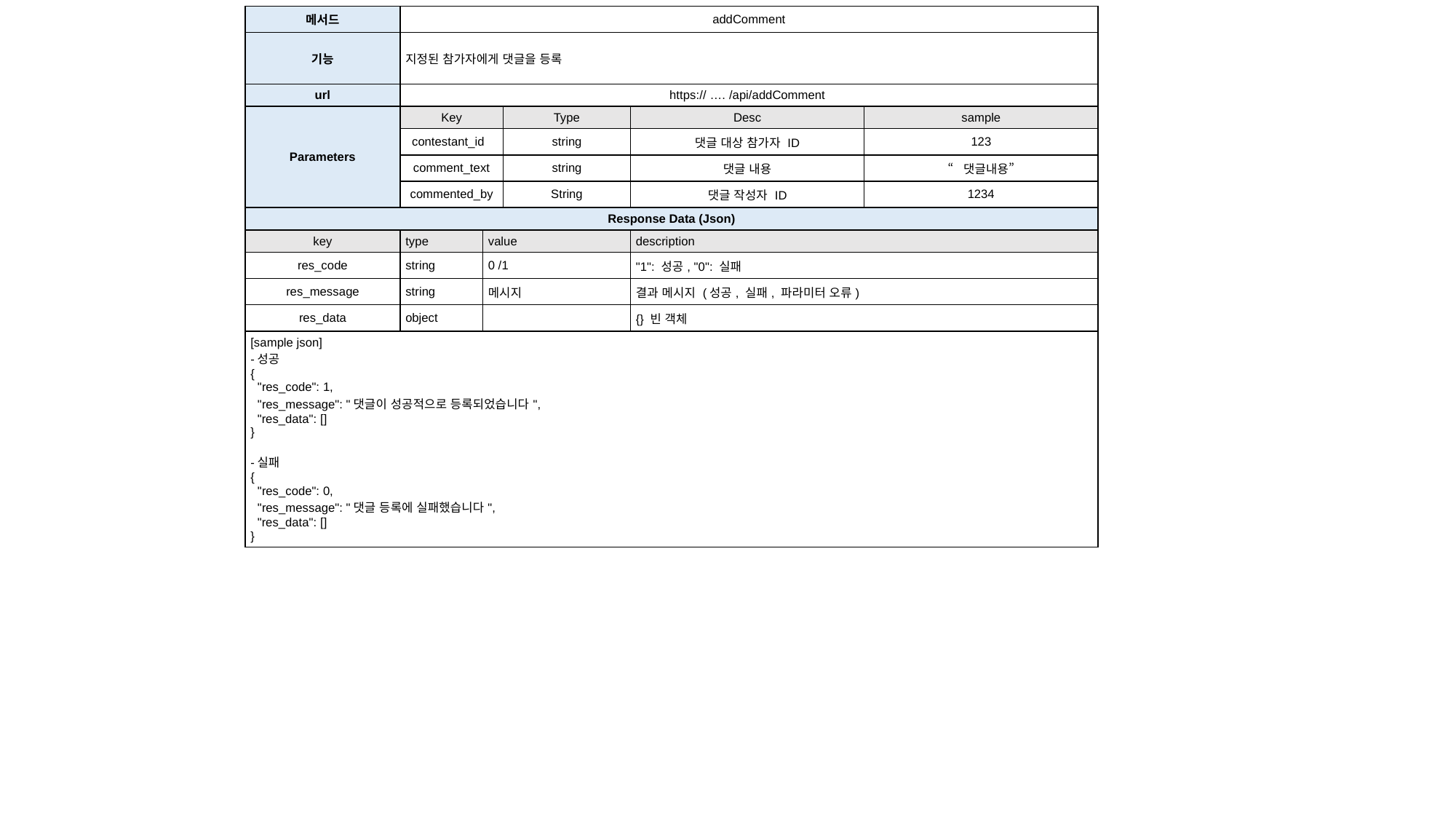

| 메서드 | addComment |  |  |  |  |
| --- | --- | --- | --- | --- | --- |
| 기능 | 지정된 참가자에게 댓글을 등록 |  |  |  |  |
| url | https:// …. /api/addComment |  |  |  |  |
| Parameters | Key | type | Type | Desc | sample |
|  | contestant\_id | String | string | 댓글 대상 참가자 ID | 123 |
|  | comment\_text |  | string | 댓글 내용 | “댓글내용” |
|  | commented\_by |  | String | 댓글 작성자 ID | 1234 |
| Response Data (Json) |  |  |  |  |  |
| key | type | value |  | description |  |
| res\_code | string | 0 /1 |  | "1": 성공, "0": 실패 |  |
| res\_message | string | 메시지 |  | 결과 메시지 (성공, 실패, 파라미터 오류) |  |
| res\_data | object |  |  | {} 빈 객체 |  |
| [sample json] -성공 { "res\_code": 1, "res\_message": "댓글이 성공적으로 등록되었습니다", "res\_data": [] } -실패 { "res\_code": 0, "res\_message": "댓글 등록에 실패했습니다", "res\_data": [] } |  |  |  |  |  |